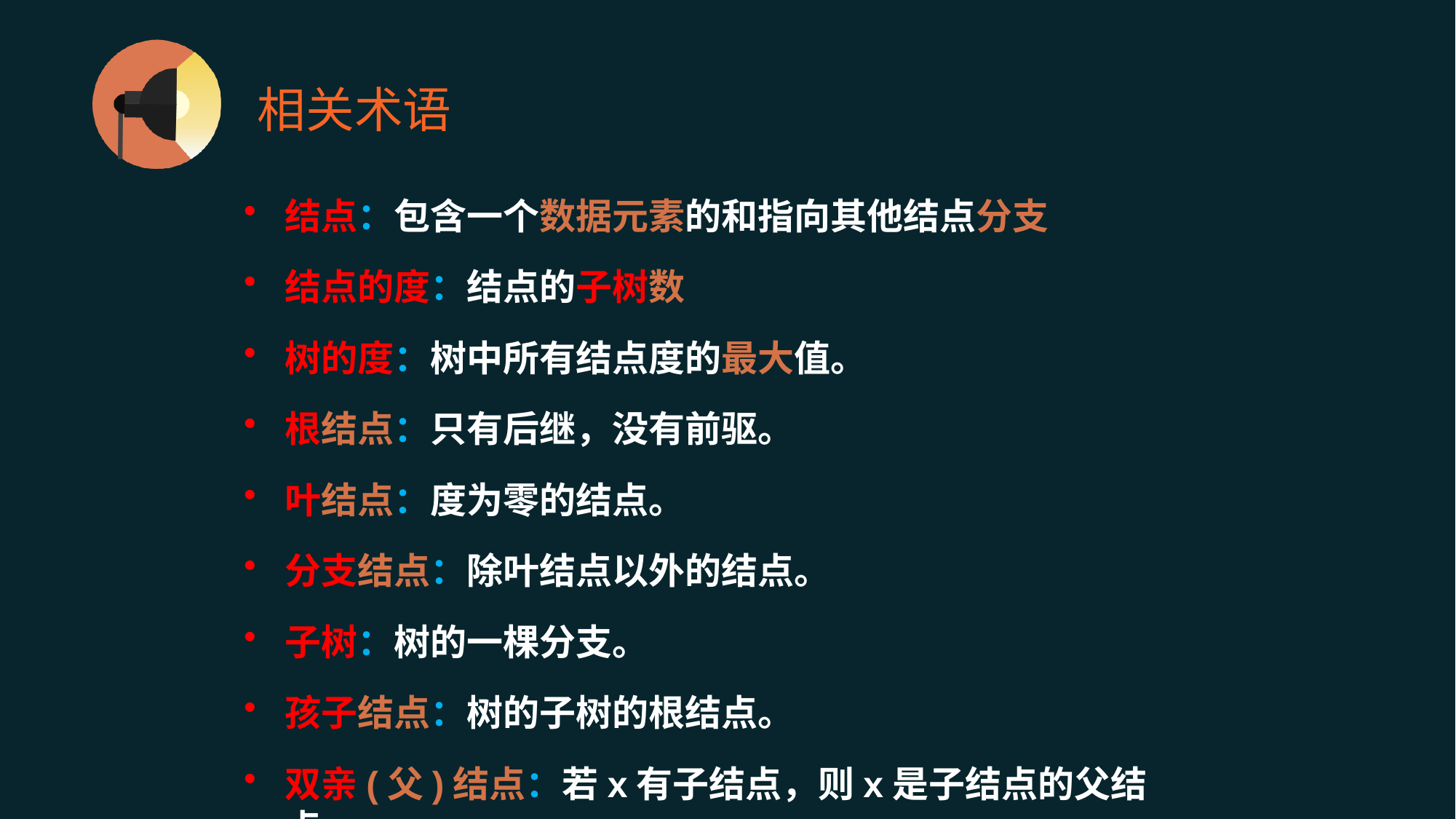

# 相关术语
结点：包含一个数据元素的和指向其他结点分支
结点的度：结点的子树数
树的度：树中所有结点度的最大值。
根结点：只有后继，没有前驱。
叶结点：度为零的结点。
分支结点：除叶结点以外的结点。
子树：树的一棵分支。
孩子结点：树的子树的根结点。
双亲(父)结点：若x有子结点，则x是子结点的父结点。